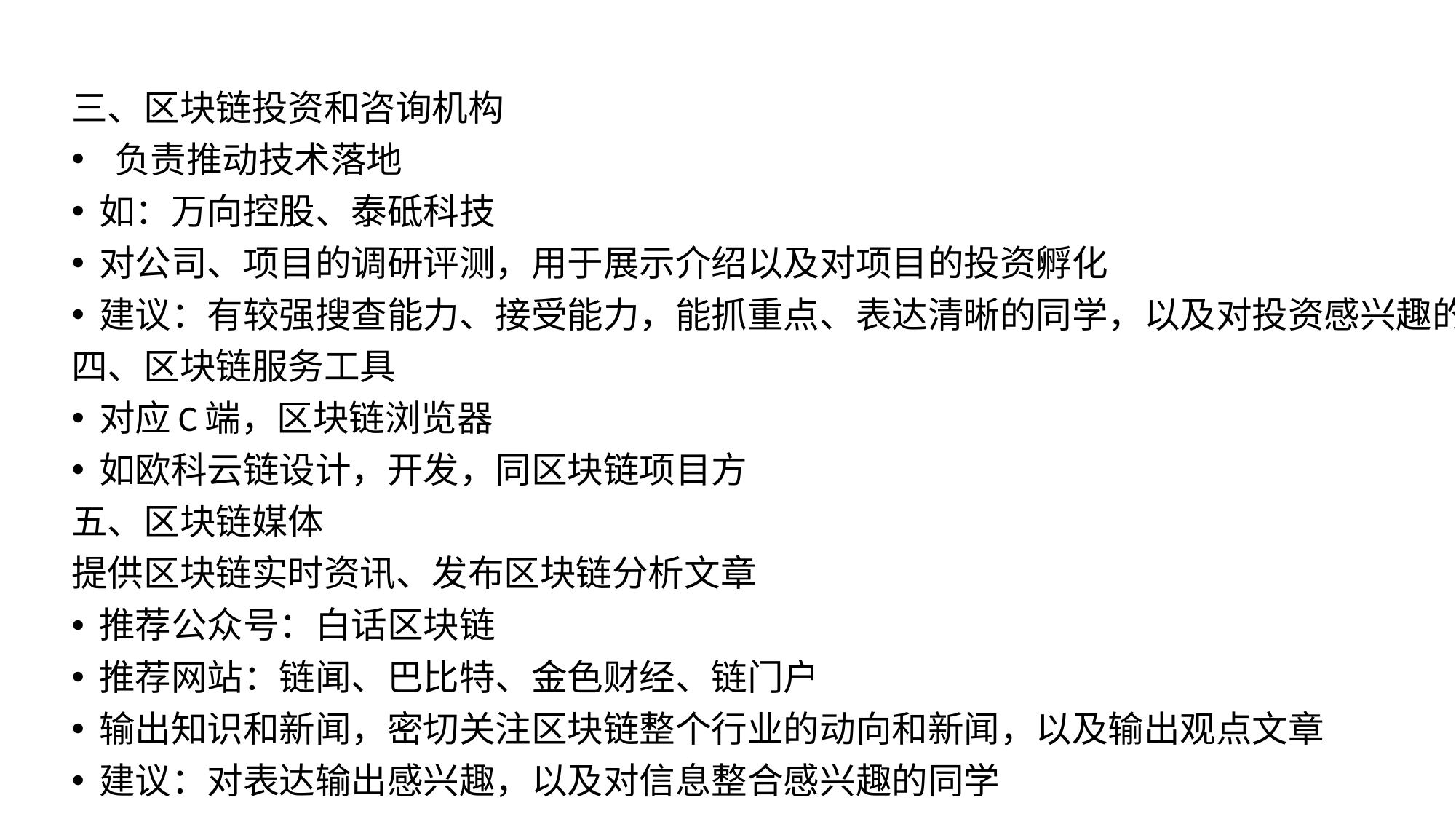

三、区块链投资和咨询机构
 负责推动技术落地
如：万向控股、泰砥科技
对公司、项目的调研评测，用于展示介绍以及对项目的投资孵化
建议：有较强搜查能力、接受能力，能抓重点、表达清晰的同学，以及对投资感兴趣的同学
四、区块链服务工具
对应C端，区块链浏览器
如欧科云链设计，开发，同区块链项目方
五、区块链媒体
提供区块链实时资讯、发布区块链分析文章
推荐公众号：白话区块链
推荐网站：链闻、巴比特、金色财经、链门户
输出知识和新闻，密切关注区块链整个行业的动向和新闻，以及输出观点文章
建议：对表达输出感兴趣，以及对信息整合感兴趣的同学